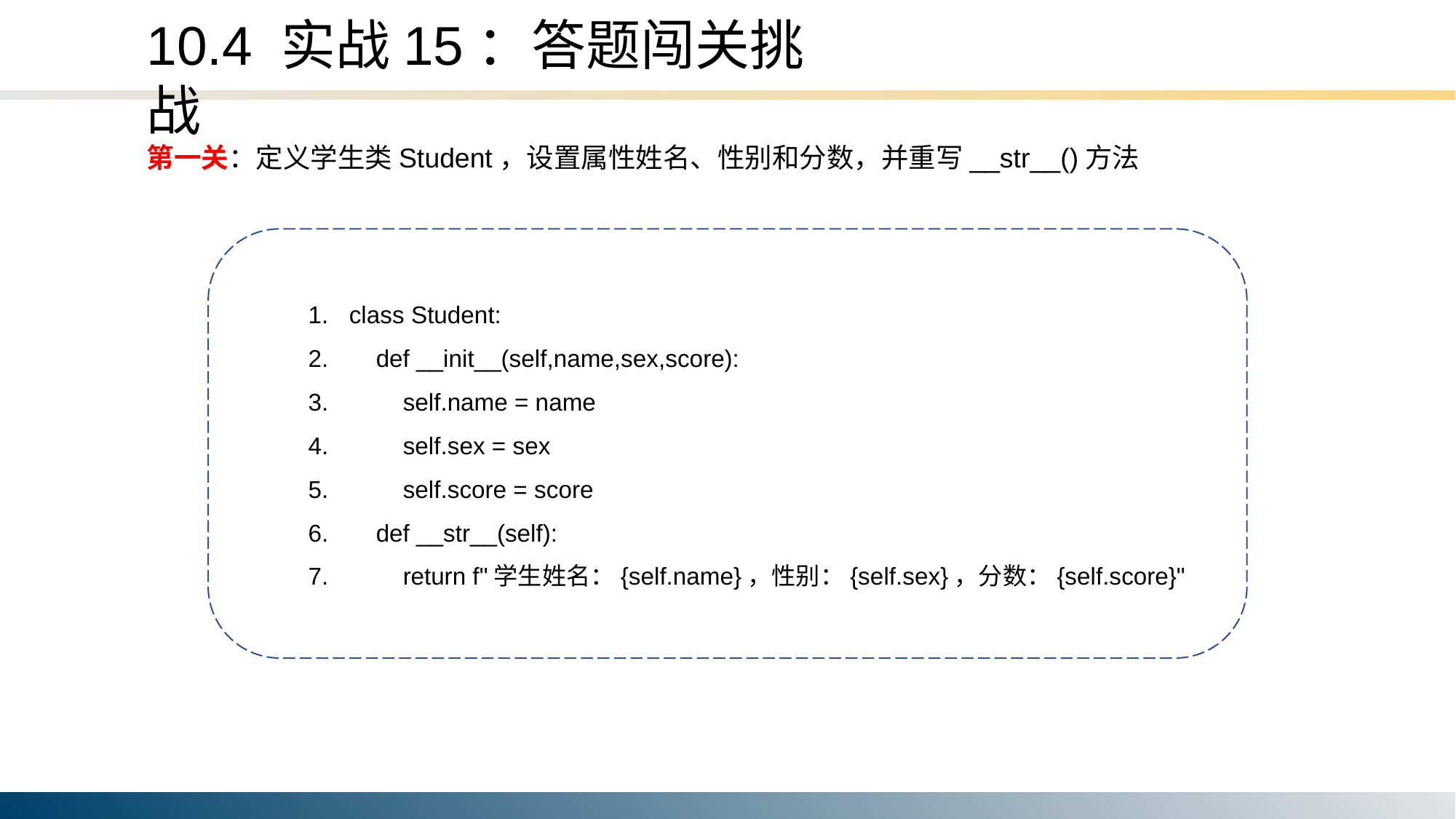

10.4 实战15：答题闯关挑战
第一关：定义学生类Student，设置属性姓名、性别和分数，并重写__str__()方法

class Student:
    def __init__(self,name,sex,score):
        self.name = name
        self.sex = sex
        self.score = score
    def __str__(self):
        return f"学生姓名：{self.name}，性别：{self.sex}，分数：{self.score}"